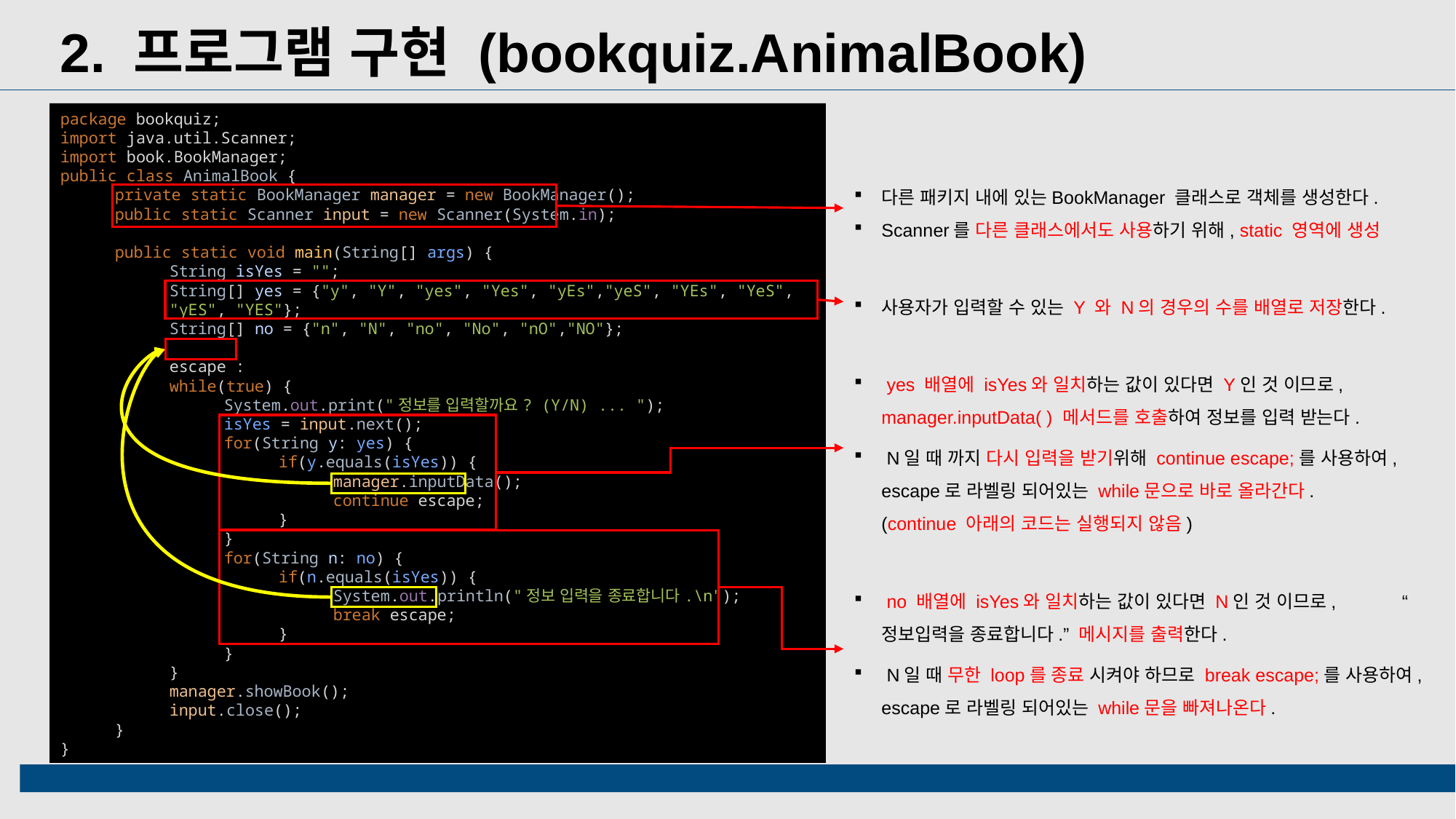

2. 프로그램 구현 (bookquiz.AnimalBook)
package bookquiz;
import java.util.Scanner;
import book.BookManager;
public class AnimalBook {
private static BookManager manager = new BookManager();
public static Scanner input = new Scanner(System.in);

public static void main(String[] args) {
String isYes = "";
String[] yes = {"y", "Y", "yes", "Yes", "yEs","yeS", "YEs", "YeS", "yES", "YES"};
String[] no = {"n", "N", "no", "No", "nO","NO"};

escape :
while(true) {
System.out.print("정보를 입력할까요? (Y/N) ... ");
isYes = input.next();
for(String y: yes) {
if(y.equals(isYes)) {
manager.inputData();
continue escape;
}
}
for(String n: no) {
if(n.equals(isYes)) {
System.out.println("정보 입력을 종료합니다.\n");
break escape;
}
}
}
manager.showBook();
input.close();
}
}
다른 패키지 내에 있는BookManager 클래스로 객체를 생성한다.
Scanner를 다른 클래스에서도 사용하기 위해, static 영역에 생성

사용자가 입력할 수 있는 Y 와 N의 경우의 수를 배열로 저장한다.

 yes 배열에 isYes와 일치하는 값이 있다면 Y인 것 이므로, manager.inputData( ) 메서드를 호출하여 정보를 입력 받는다.

 N일 때 까지 다시 입력을 받기위해 continue escape;를 사용하여, escape로 라벨링 되어있는 while문으로 바로 올라간다.            (continue 아래의 코드는 실행되지 않음)

 no 배열에 isYes와 일치하는 값이 있다면 N인 것 이므로,             “정보입력을 종료합니다.” 메시지를 출력한다.

 N일 때 무한 loop를 종료 시켜야 하므로 break escape;를 사용하여, escape로 라벨링 되어있는 while문을 빠져나온다.